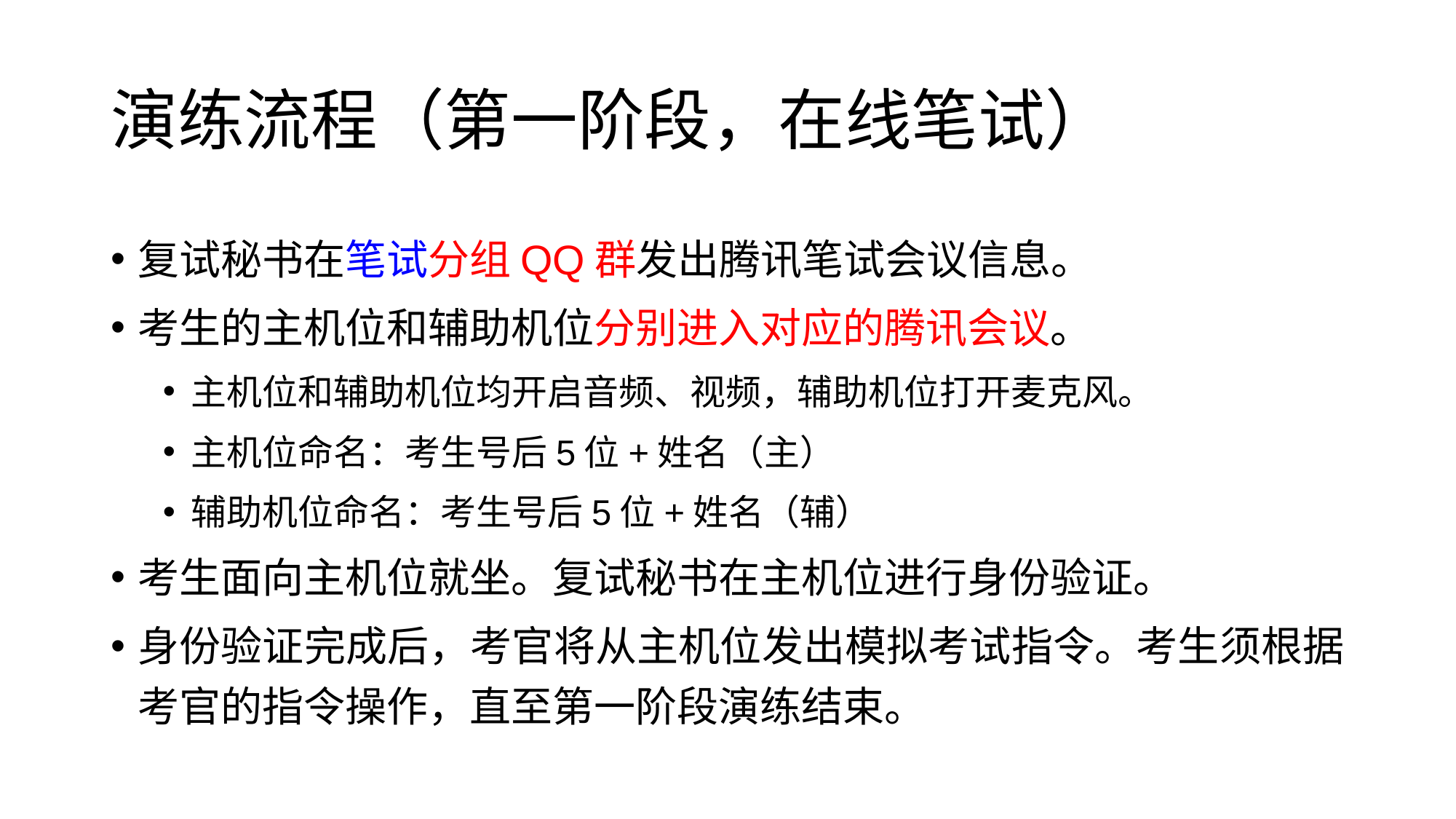

# 演练流程（第一阶段，在线笔试）
复试秘书在笔试分组QQ群发出腾讯笔试会议信息。
考生的主机位和辅助机位分别进入对应的腾讯会议。
主机位和辅助机位均开启音频、视频，辅助机位打开麦克风。
主机位命名：考生号后5位+姓名（主）
辅助机位命名：考生号后5位+姓名（辅）
考生面向主机位就坐。复试秘书在主机位进行身份验证。
身份验证完成后，考官将从主机位发出模拟考试指令。考生须根据考官的指令操作，直至第一阶段演练结束。